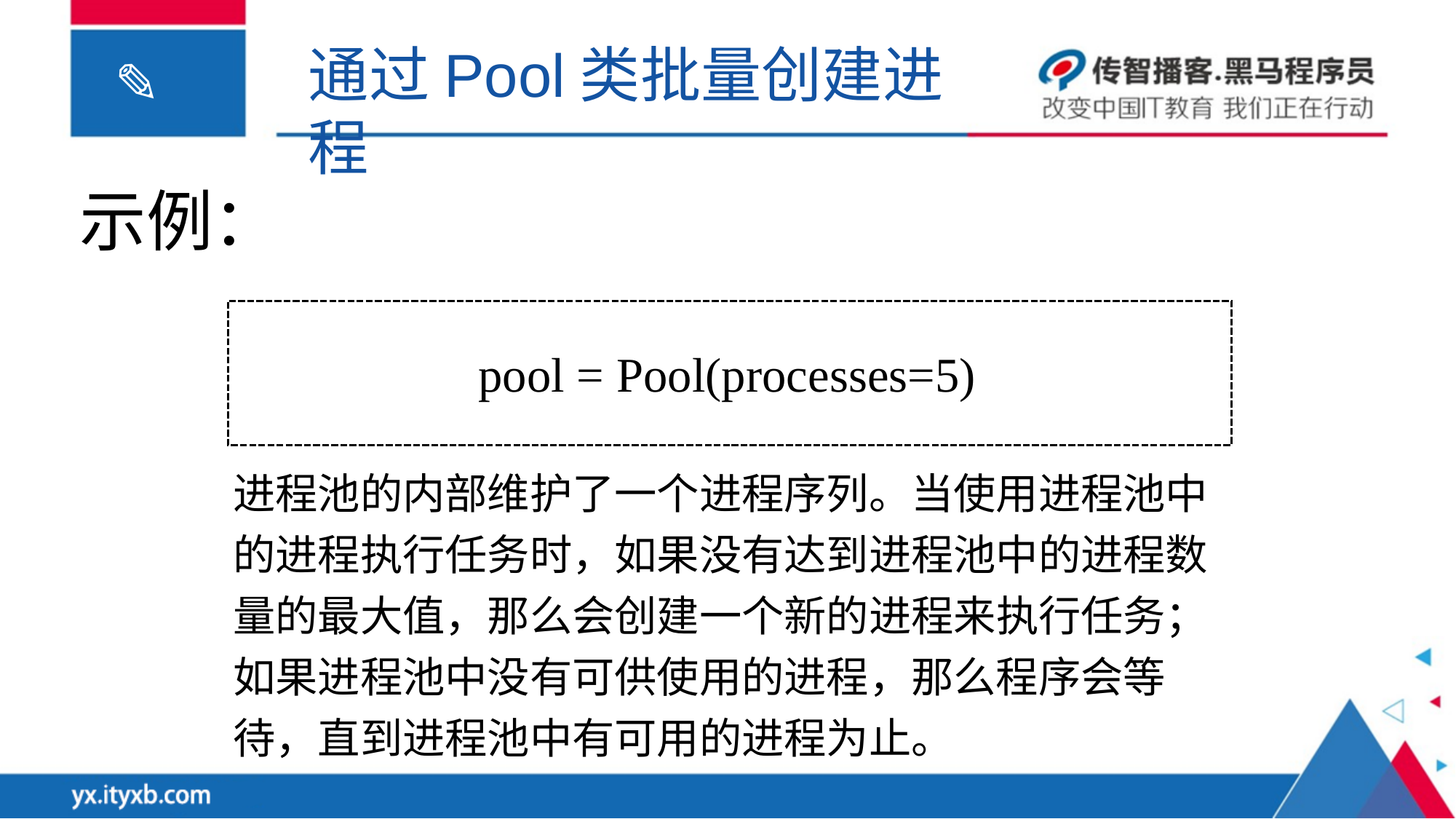

通过Pool类批量创建进程
示例：

pool = Pool(processes=5)
进程池的内部维护了一个进程序列。当使用进程池中的进程执行任务时，如果没有达到进程池中的进程数量的最大值，那么会创建一个新的进程来执行任务；如果进程池中没有可供使用的进程，那么程序会等待，直到进程池中有可用的进程为止。